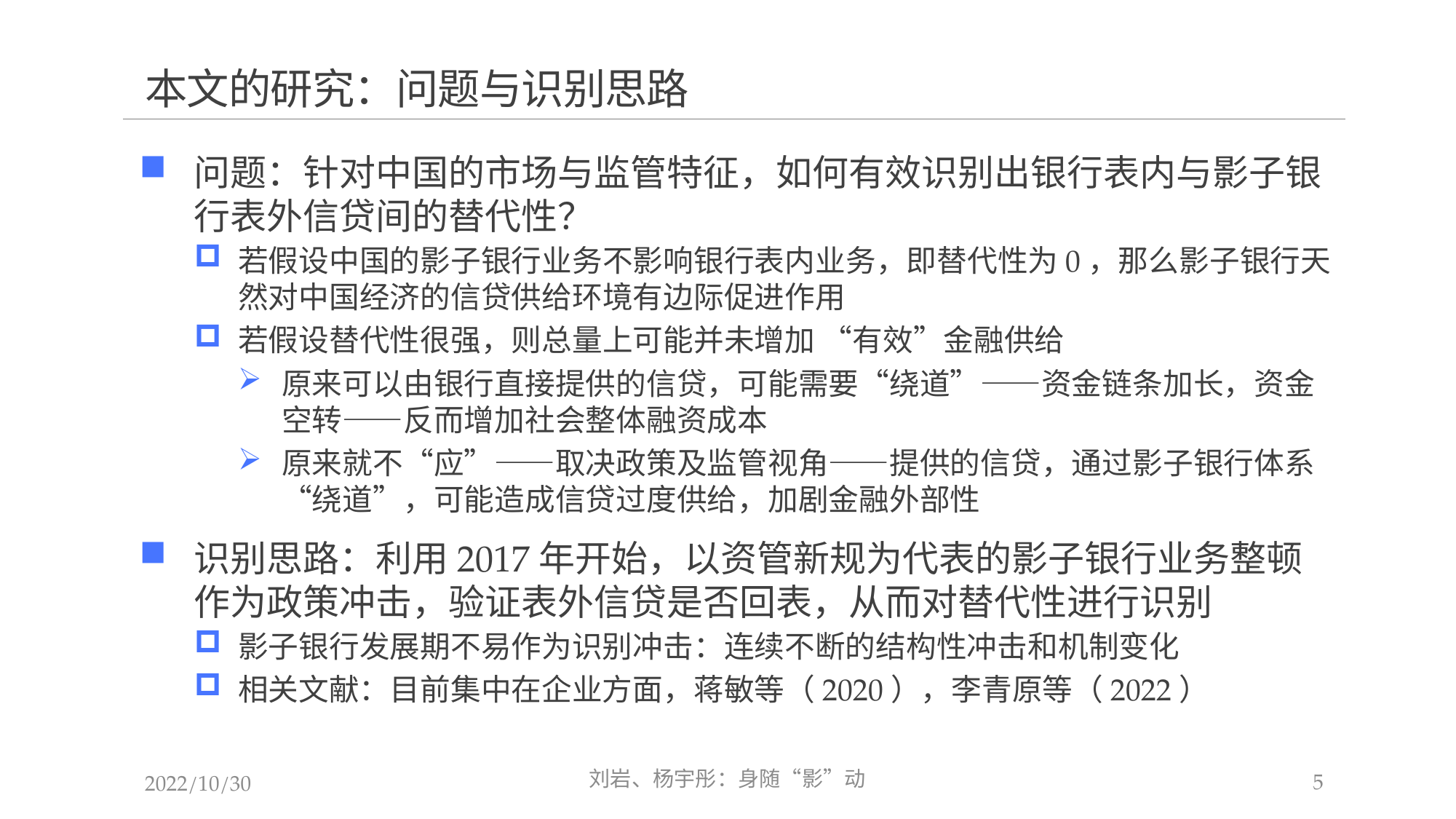

# 本文的研究：问题与识别思路
问题：针对中国的市场与监管特征，如何有效识别出银行表内与影子银行表外信贷间的替代性？
若假设中国的影子银行业务不影响银行表内业务，即替代性为0，那么影子银行天然对中国经济的信贷供给环境有边际促进作用
若假设替代性很强，则总量上可能并未增加 “有效”金融供给
原来可以由银行直接提供的信贷，可能需要“绕道”——资金链条加长，资金空转——反而增加社会整体融资成本
原来就不“应”——取决政策及监管视角——提供的信贷，通过影子银行体系“绕道”，可能造成信贷过度供给，加剧金融外部性
识别思路：利用2017年开始，以资管新规为代表的影子银行业务整顿作为政策冲击，验证表外信贷是否回表，从而对替代性进行识别
影子银行发展期不易作为识别冲击：连续不断的结构性冲击和机制变化
相关文献：目前集中在企业方面，蒋敏等（2020），李青原等（2022）
5
刘岩、杨宇彤：身随“影”动
2022/10/30